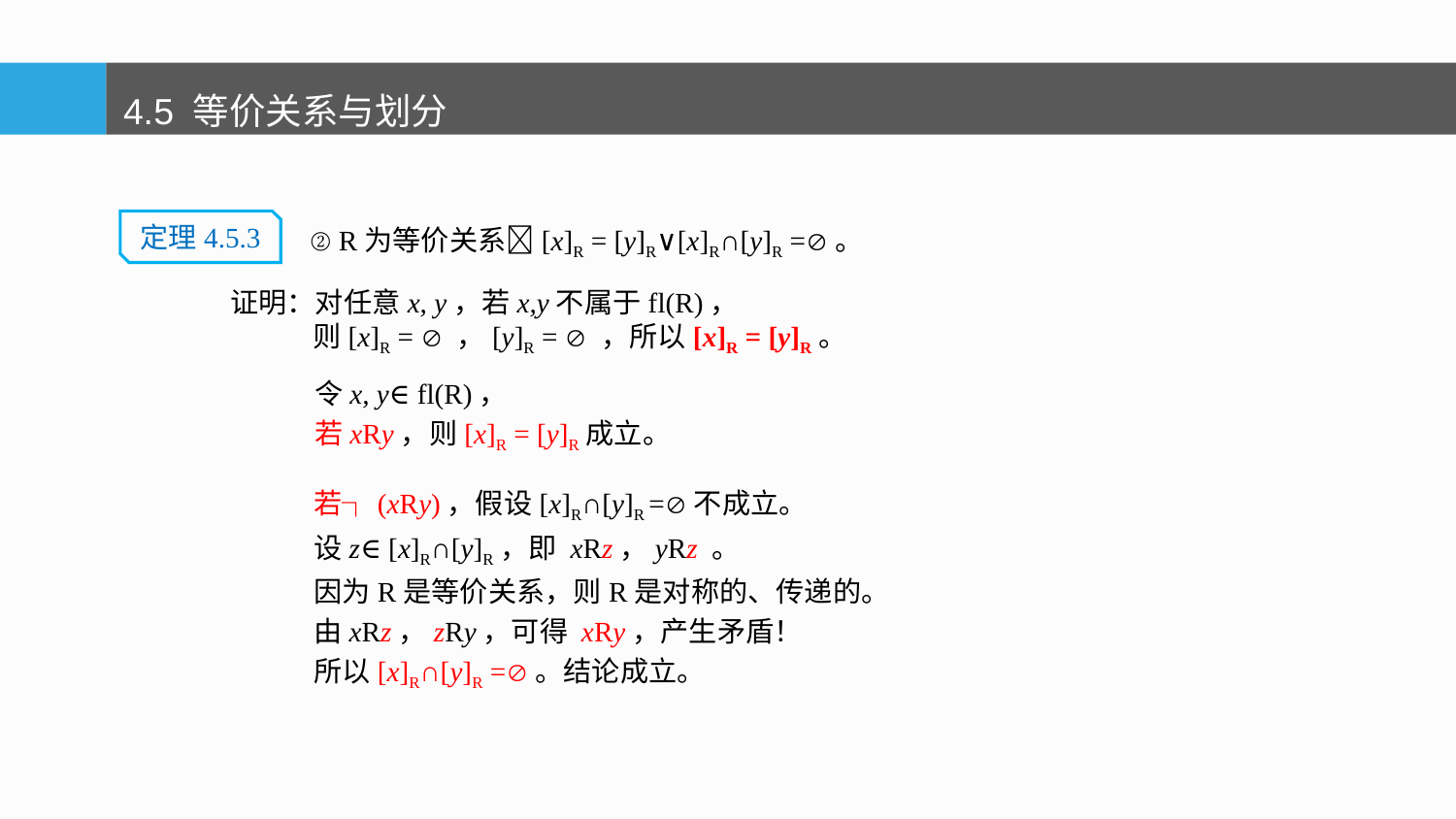

4.5 等价关系与划分

定理4.5.3
② R为等价关系⇒[x]R = [y]R∨[x]R∩[y]R =∅。
证明：对任意x, y，若x,y不属于fl(R)，
            则[x]R = ∅ ，[y]R = ∅ ，所以[x]R = [y]R。
令x, y∈ fl(R)，
若xRy，则[x]R = [y]R成立。
若┐(xRy)，假设[x]R∩[y]R =∅不成立。
设z∈ [x]R∩[y]R，即 xRz，yRz 。
因为R是等价关系，则R是对称的、传递的。
由xRz，zRy，可得 xRy，产生矛盾！
所以[x]R∩[y]R =∅。结论成立。